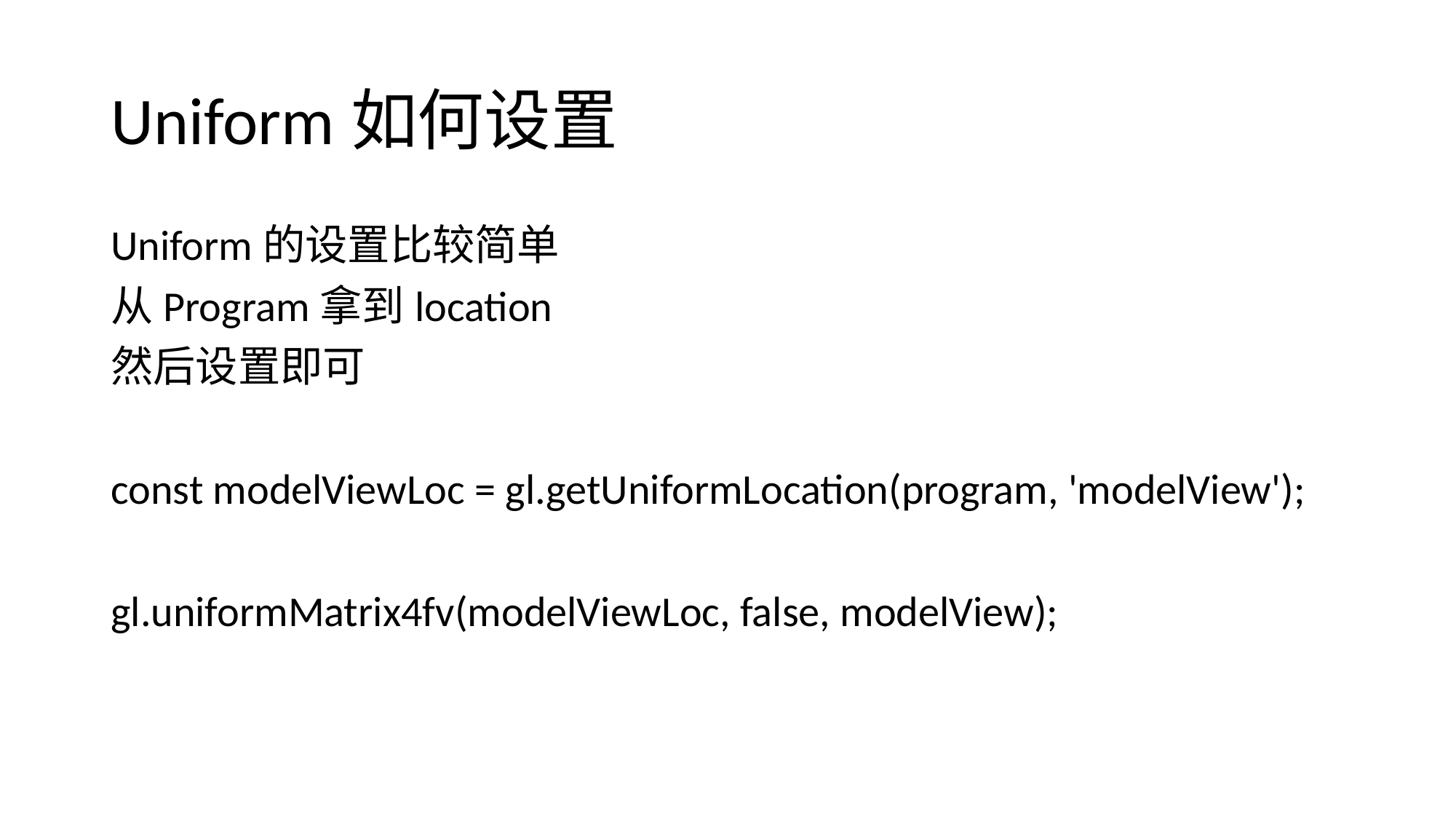

# Uniform如何设置
Uniform的设置比较简单
从Program拿到location
然后设置即可

const modelViewLoc = gl.getUniformLocation(program, 'modelView');

gl.uniformMatrix4fv(modelViewLoc, false, modelView);